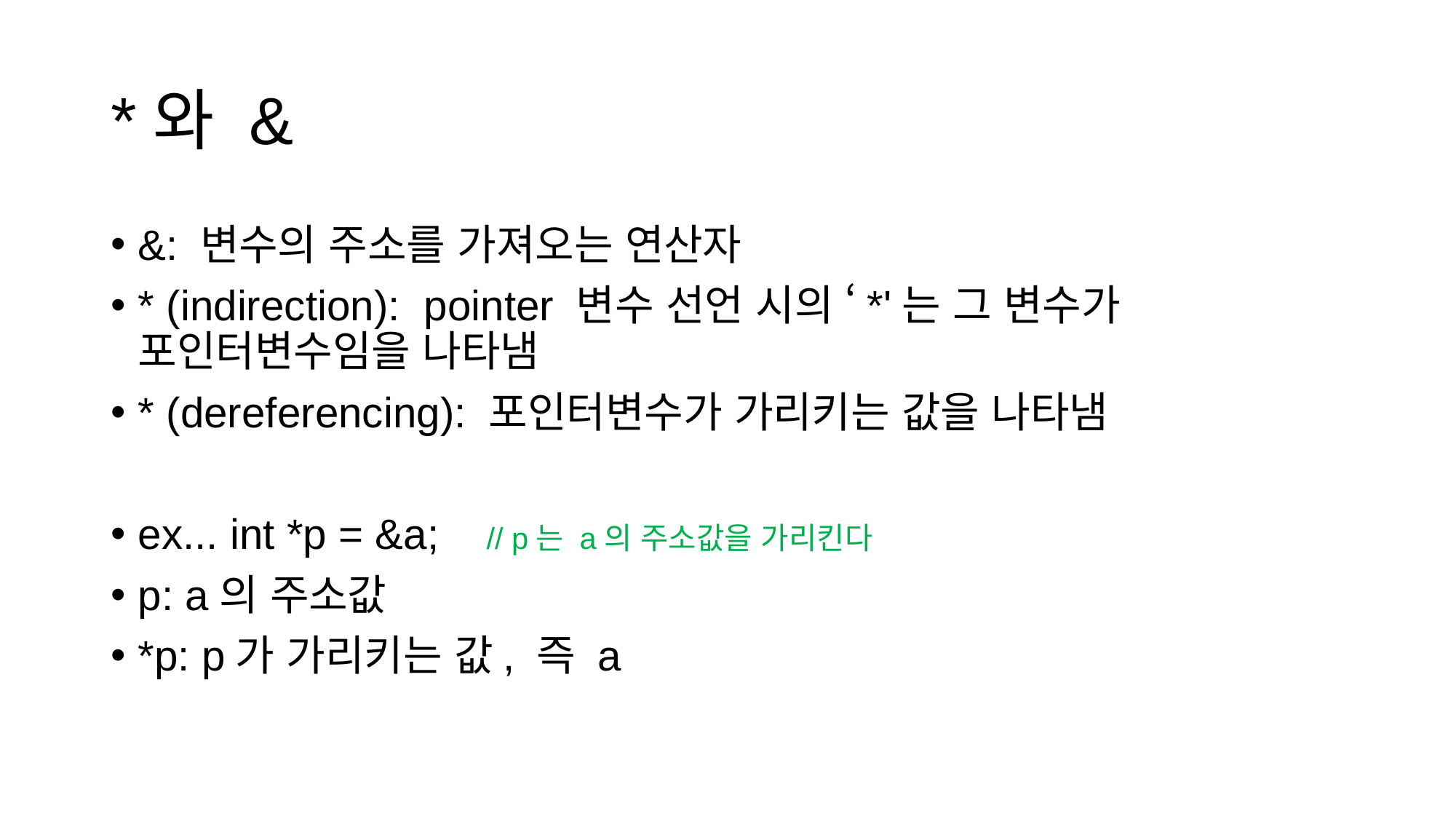

*와 &
&: 변수의 주소를 가져오는 연산자
* (indirection):  pointer 변수 선언 시의 ‘*'는 그 변수가 포인터변수임을 나타냄
* (dereferencing): 포인터변수가 가리키는 값을 나타냄

ex... int *p = &a;    // p는 a의 주소값을 가리킨다
p: a의 주소값
*p: p가 가리키는 값, 즉 a